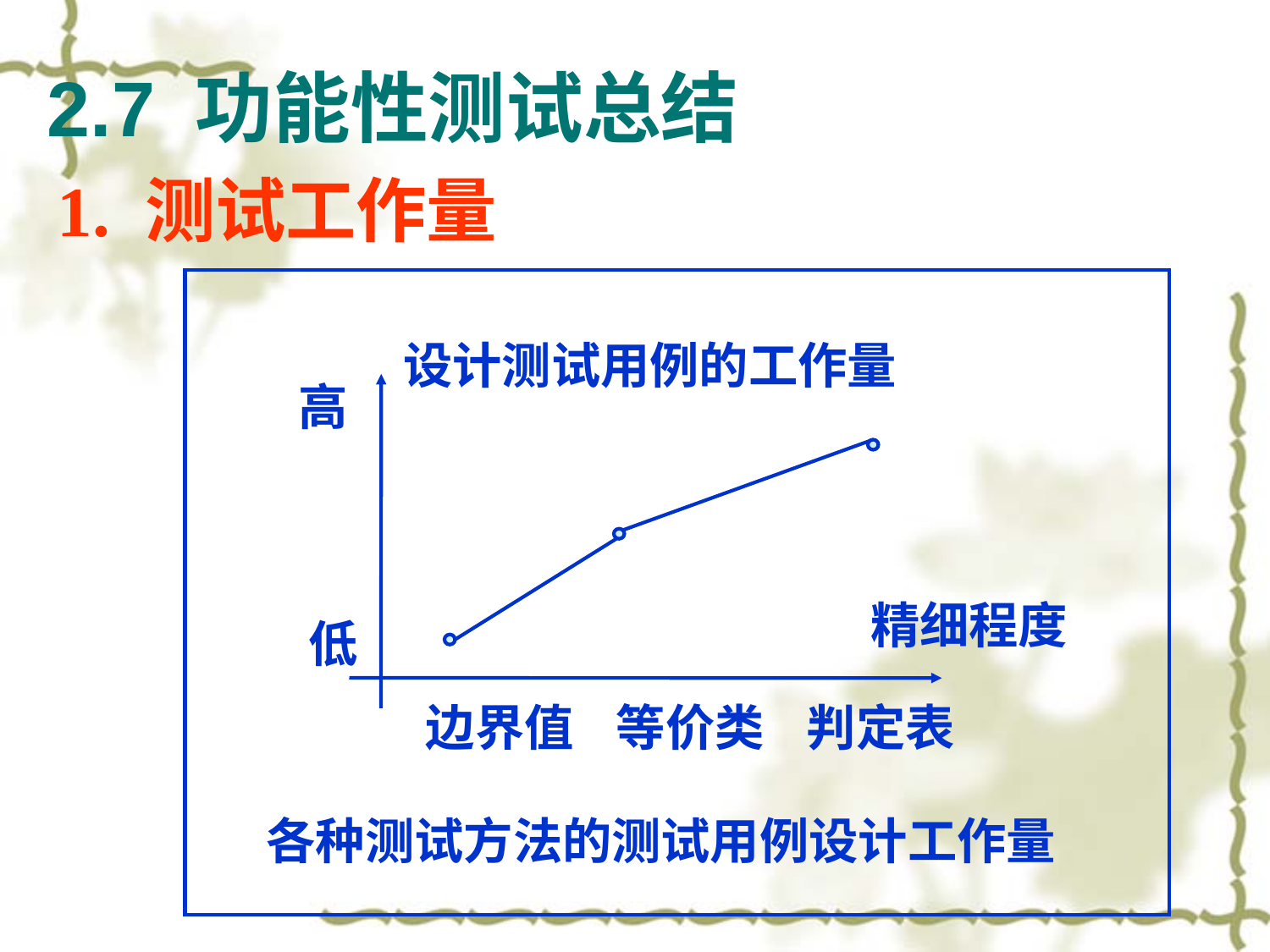

2.7 功能性测试总结
1. 测试工作量

设计测试用例的工作量
高

精细程度
低

边界值
等价类
判定表
各种测试方法的测试用例设计工作量